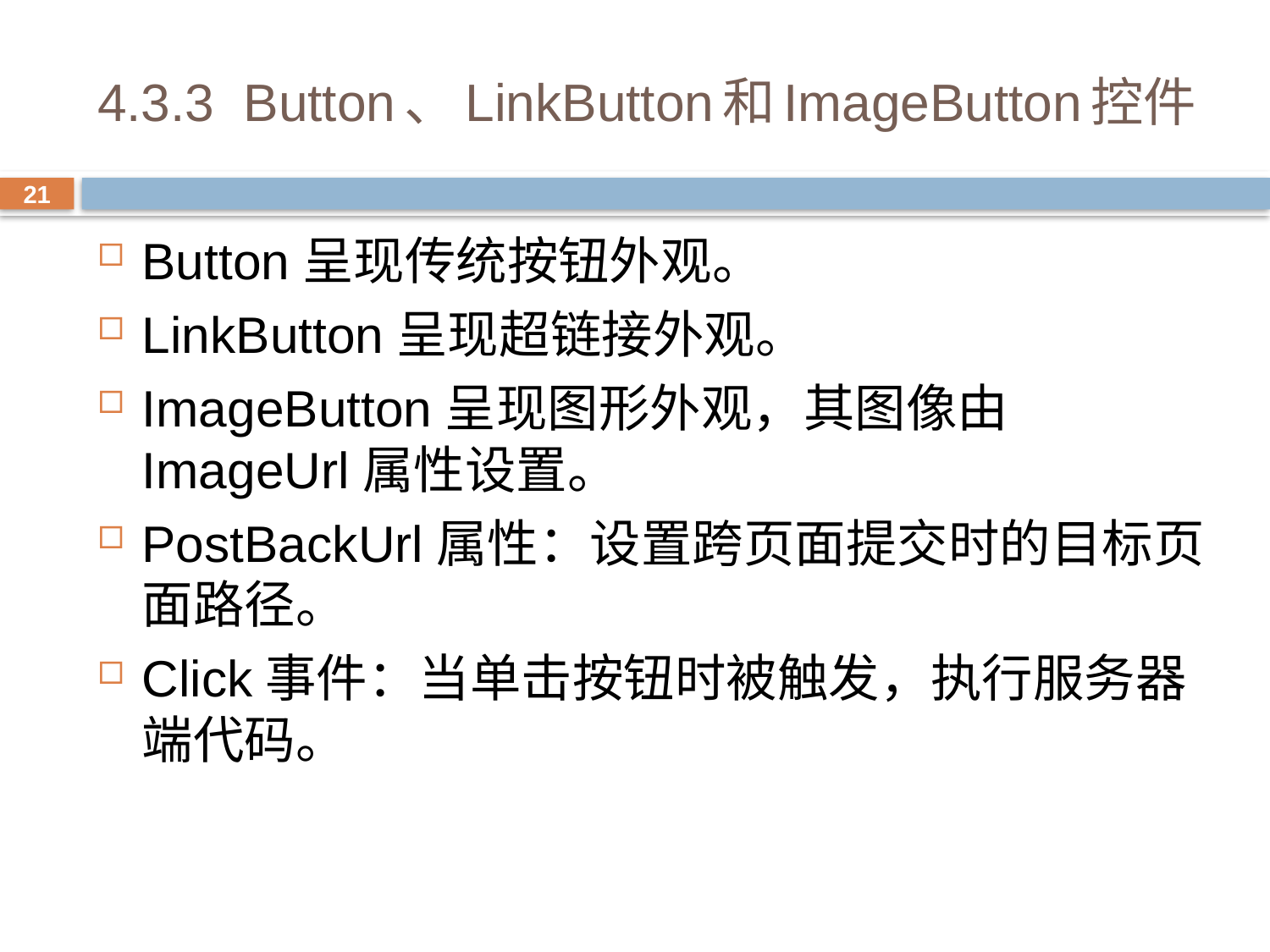

# 4.3.3  Button、LinkButton和ImageButton控件
21
Button呈现传统按钮外观。
LinkButton呈现超链接外观。
ImageButton呈现图形外观，其图像由ImageUrl属性设置。
PostBackUrl属性：设置跨页面提交时的目标页面路径。
Click事件：当单击按钮时被触发，执行服务器端代码。